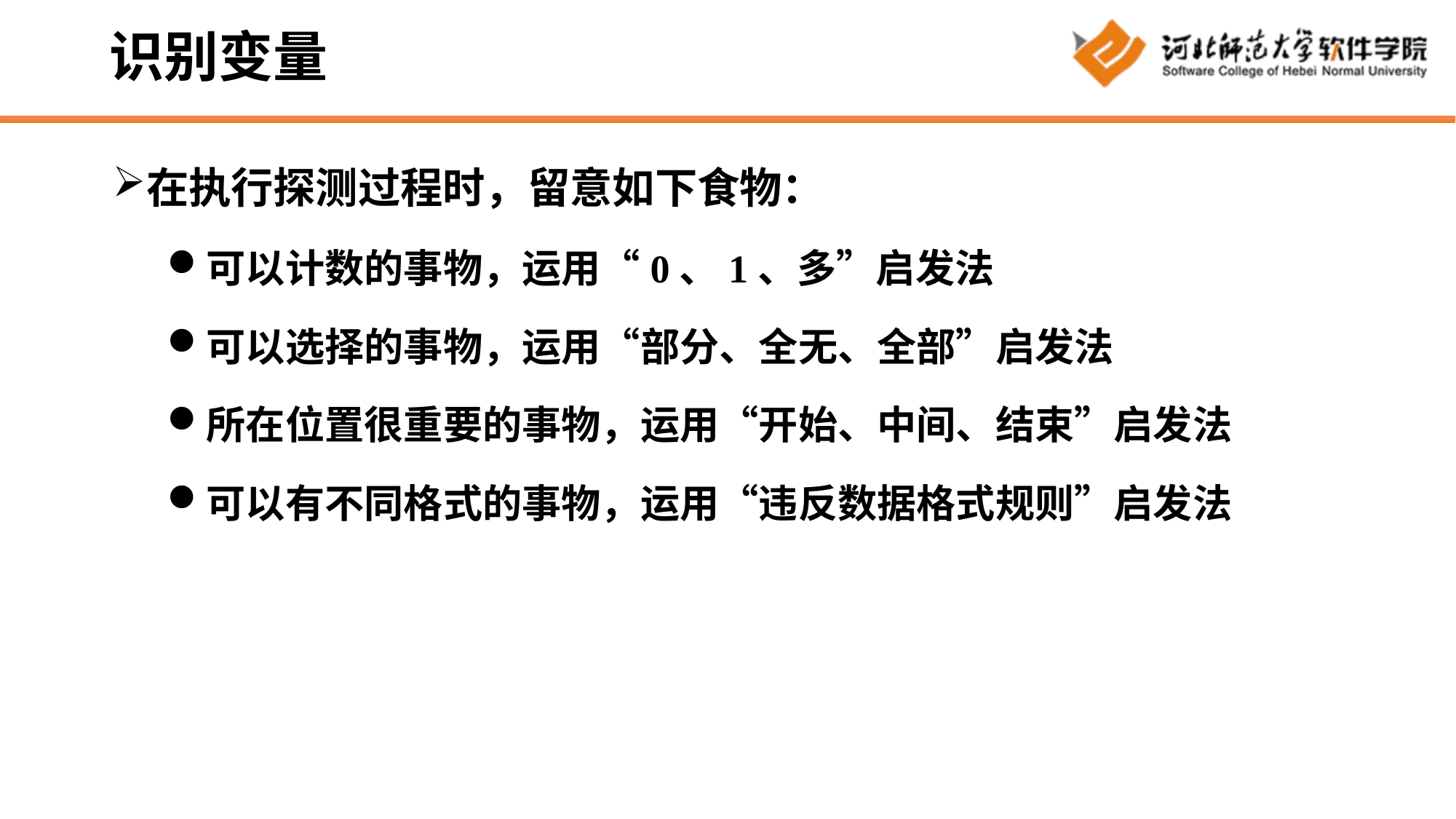

# 识别变量
在执行探测过程时，留意如下食物：
可以计数的事物，运用“0、1、多”启发法
可以选择的事物，运用“部分、全无、全部”启发法
所在位置很重要的事物，运用“开始、中间、结束”启发法
可以有不同格式的事物，运用“违反数据格式规则”启发法